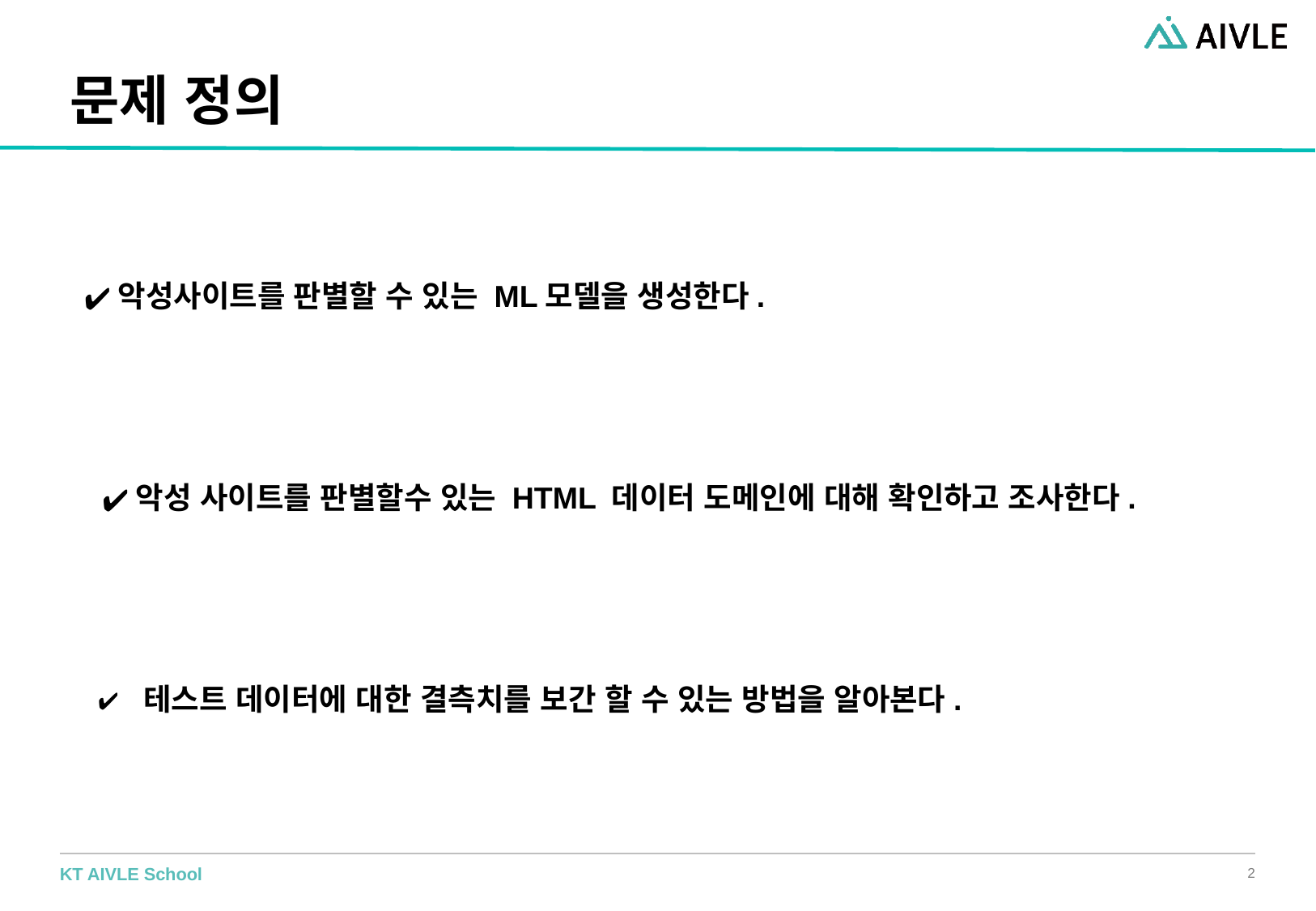

# 문제 정의
악성사이트를 판별할 수 있는 ML모델을 생성한다.
악성 사이트를 판별할수 있는 HTML 데이터 도메인에 대해 확인하고 조사한다.
 테스트 데이터에 대한 결측치를 보간 할 수 있는 방법을 알아본다.